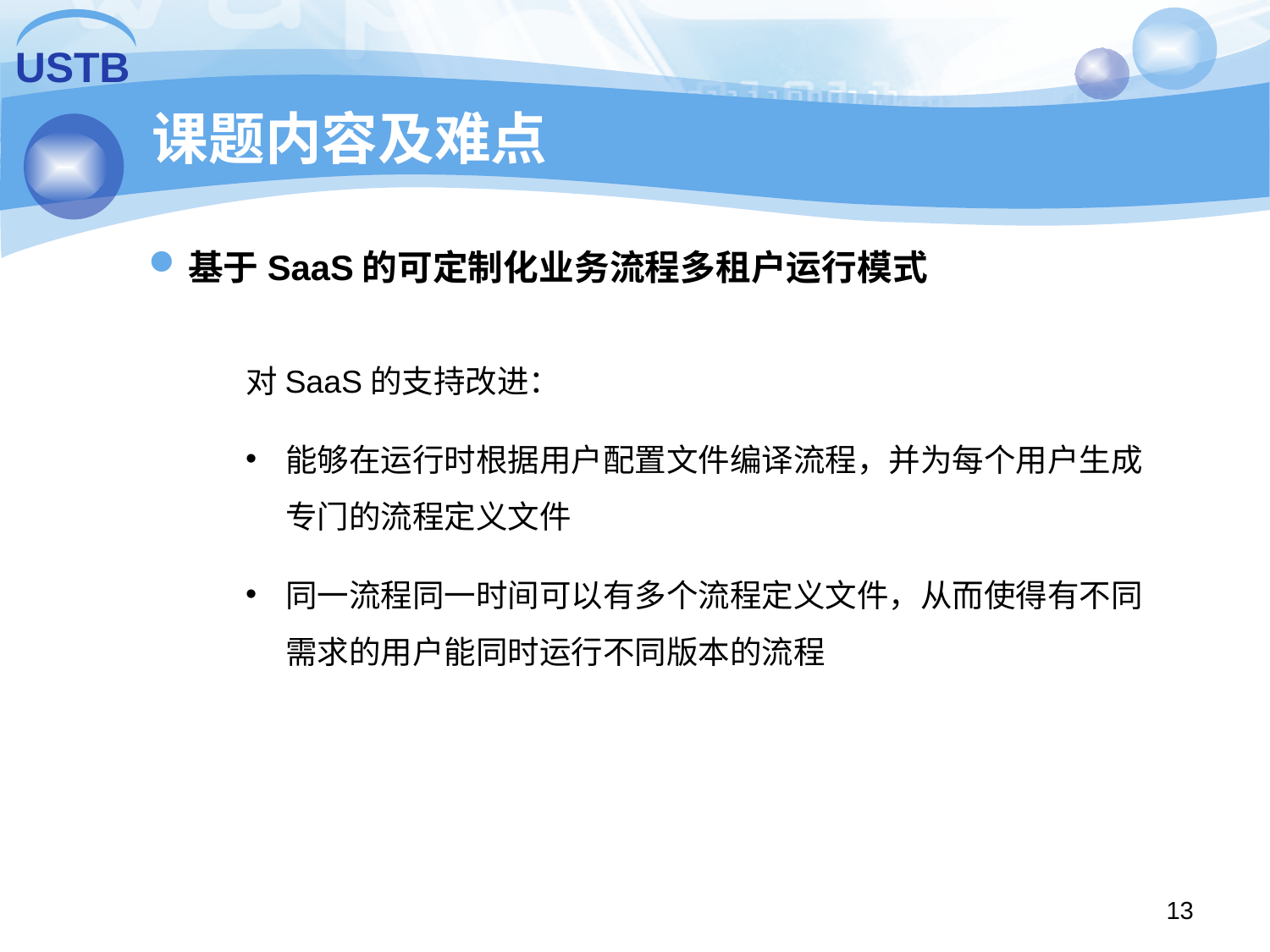

USTB
# 课题内容及难点

基于SaaS的可定制化业务流程多租户运行模式
对SaaS的支持改进：
能够在运行时根据用户配置文件编译流程，并为每个用户生成专门的流程定义文件
同一流程同一时间可以有多个流程定义文件，从而使得有不同需求的用户能同时运行不同版本的流程

13